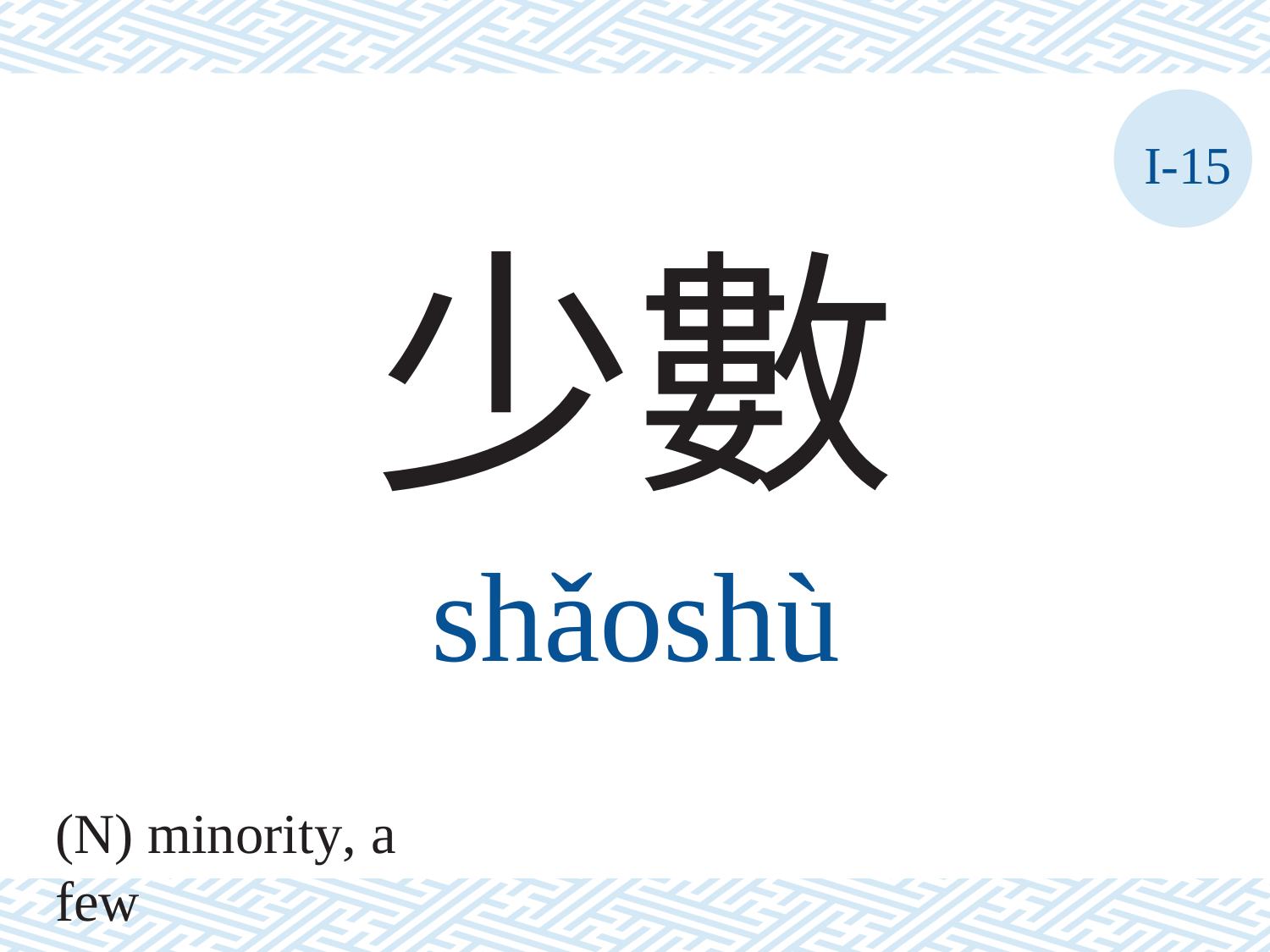

I-15
少數
shǎoshù
(N) minority, a few